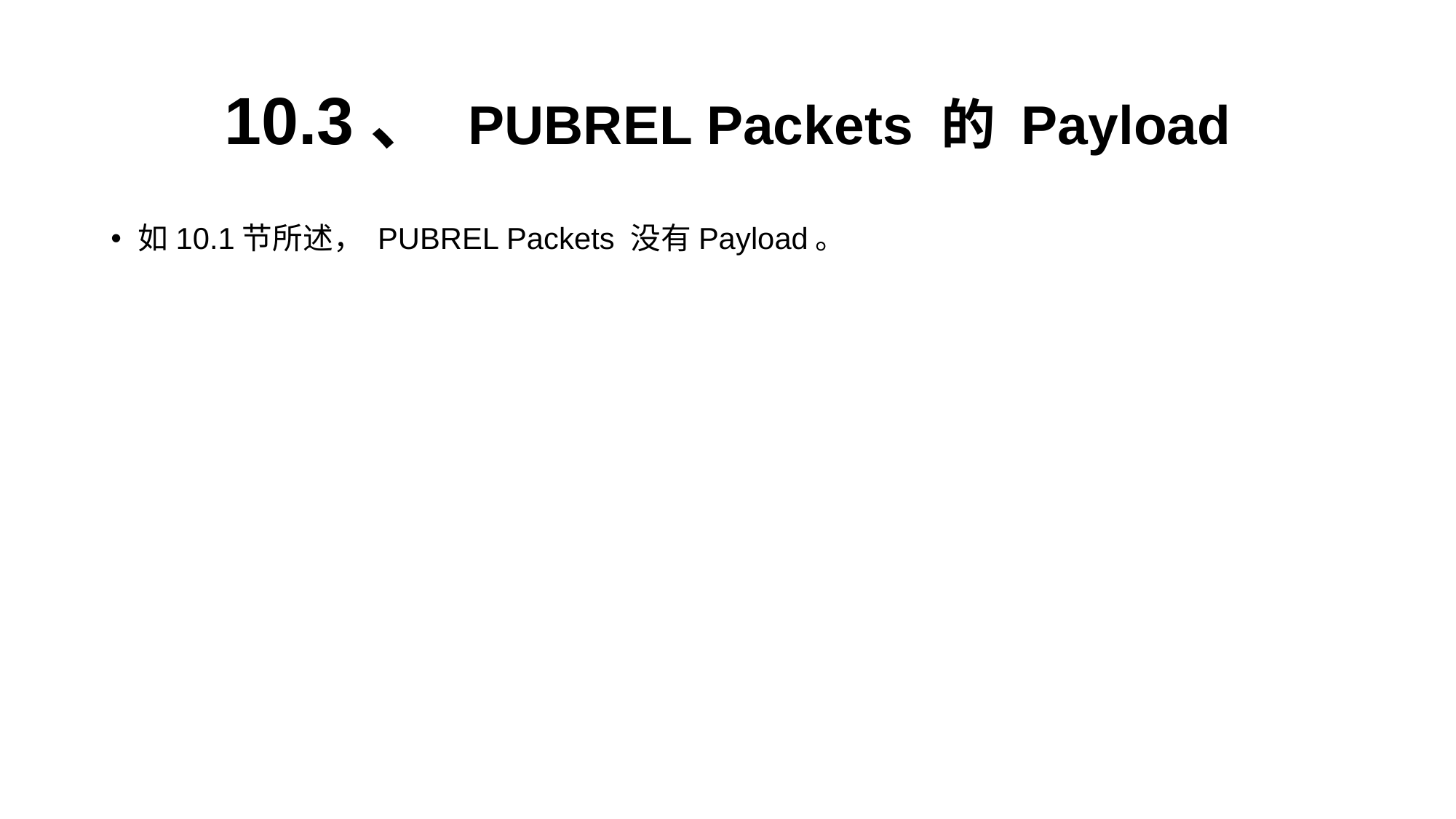

# 10.3、 PUBREL Packets 的 Payload
如10.1节所述， PUBREL Packets 没有Payload。